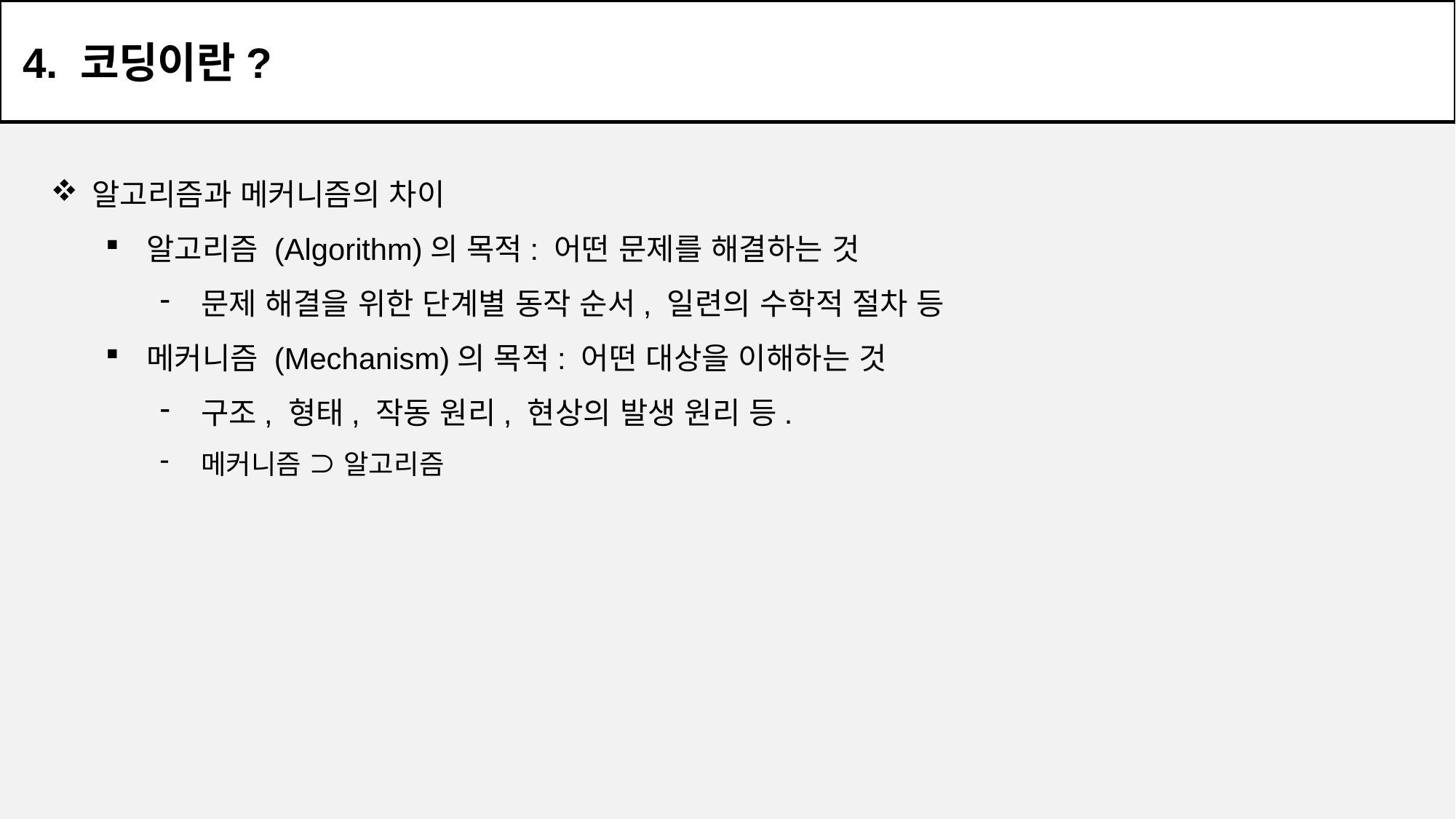

4. 코딩이란?
알고리즘과 메커니즘의 차이
알고리즘 (Algorithm)의 목적: 어떤 문제를 해결하는 것
문제 해결을 위한 단계별 동작 순서, 일련의 수학적 절차 등
메커니즘 (Mechanism)의 목적: 어떤 대상을 이해하는 것
구조, 형태, 작동 원리, 현상의 발생 원리 등.
메커니즘 ⊃ 알고리즘